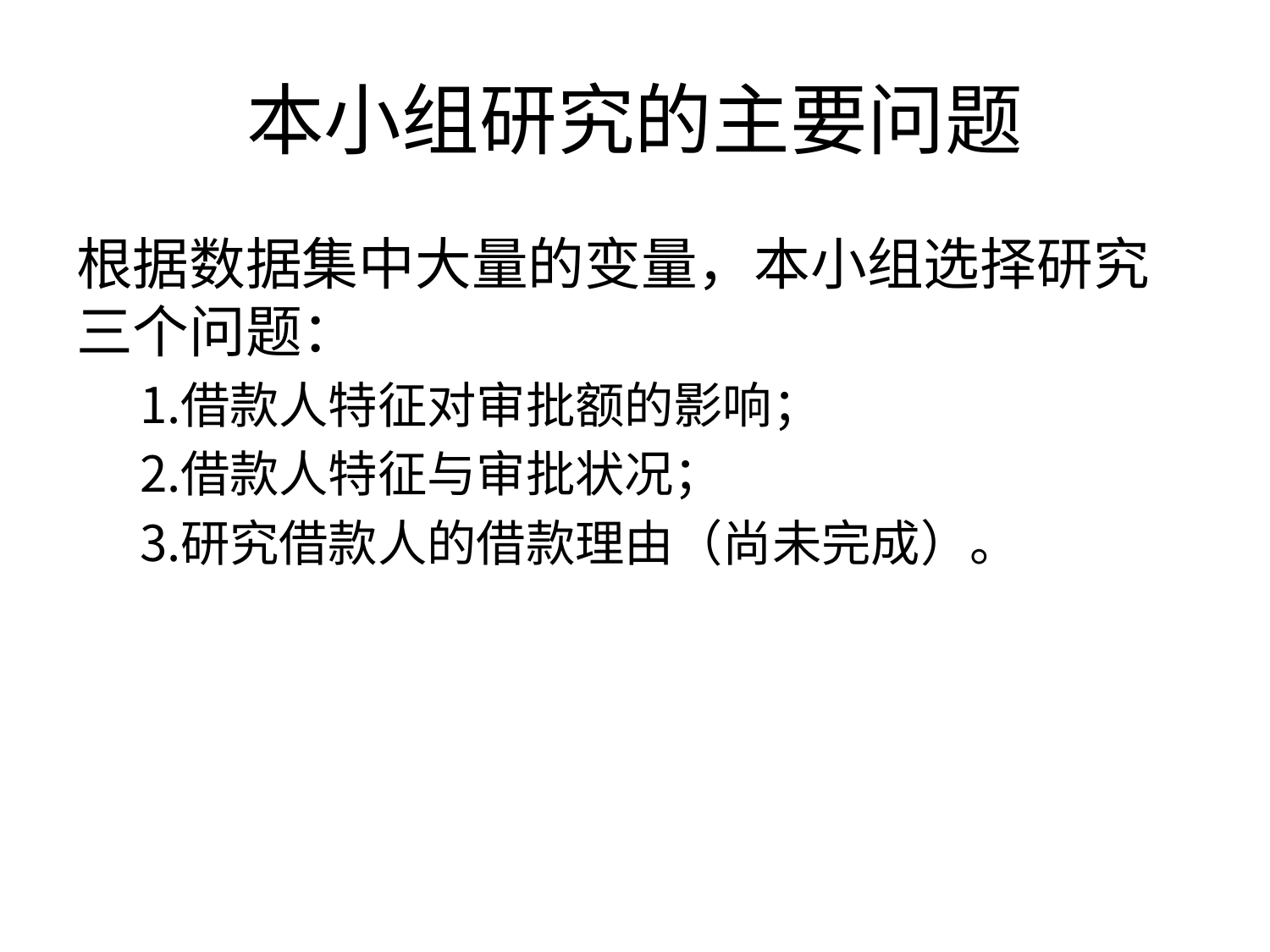

# 本小组研究的主要问题
根据数据集中大量的变量，本小组选择研究三个问题：
借款人特征对审批额的影响；
借款人特征与审批状况；
研究借款人的借款理由（尚未完成）。